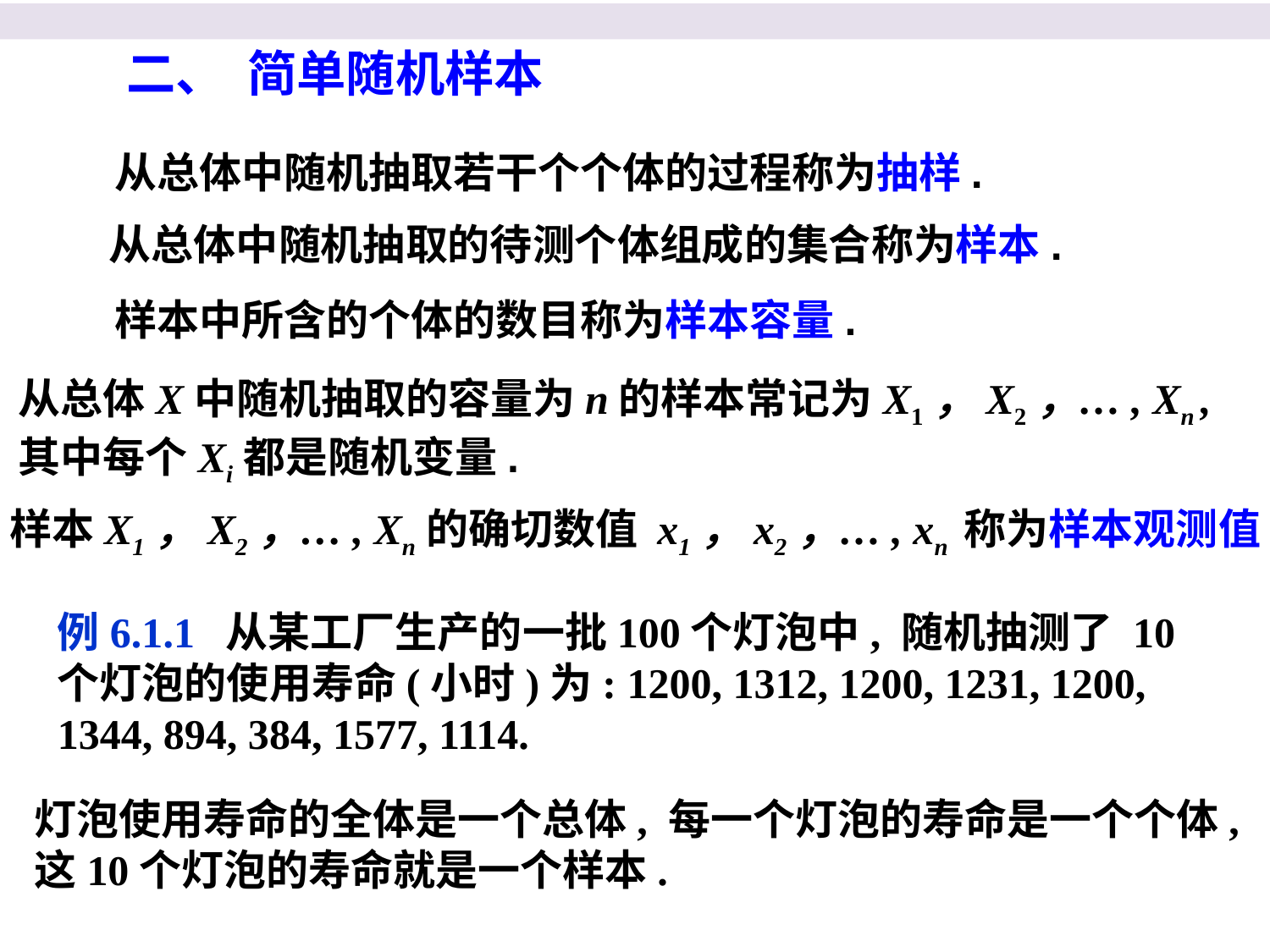

二、  简单随机样本
从总体中随机抽取若干个个体的过程称为抽样.
从总体中随机抽取的待测个体组成的集合称为样本.
样本中所含的个体的数目称为样本容量.
从总体X中随机抽取的容量为n的样本常记为X1，X2，…, Xn ,
其中每个Xi都是随机变量.
样本X1，X2，…, Xn的确切数值 x1，x2，…, xn 称为样本观测值.
例6.1.1  从某工厂生产的一批100个灯泡中, 随机抽测了 10个灯泡的使用寿命(小时)为: 1200, 1312, 1200, 1231, 1200, 1344, 894, 384, 1577, 1114.
灯泡使用寿命的全体是一个总体, 每一个灯泡的寿命是一个个体,
这10个灯泡的寿命就是一个样本.